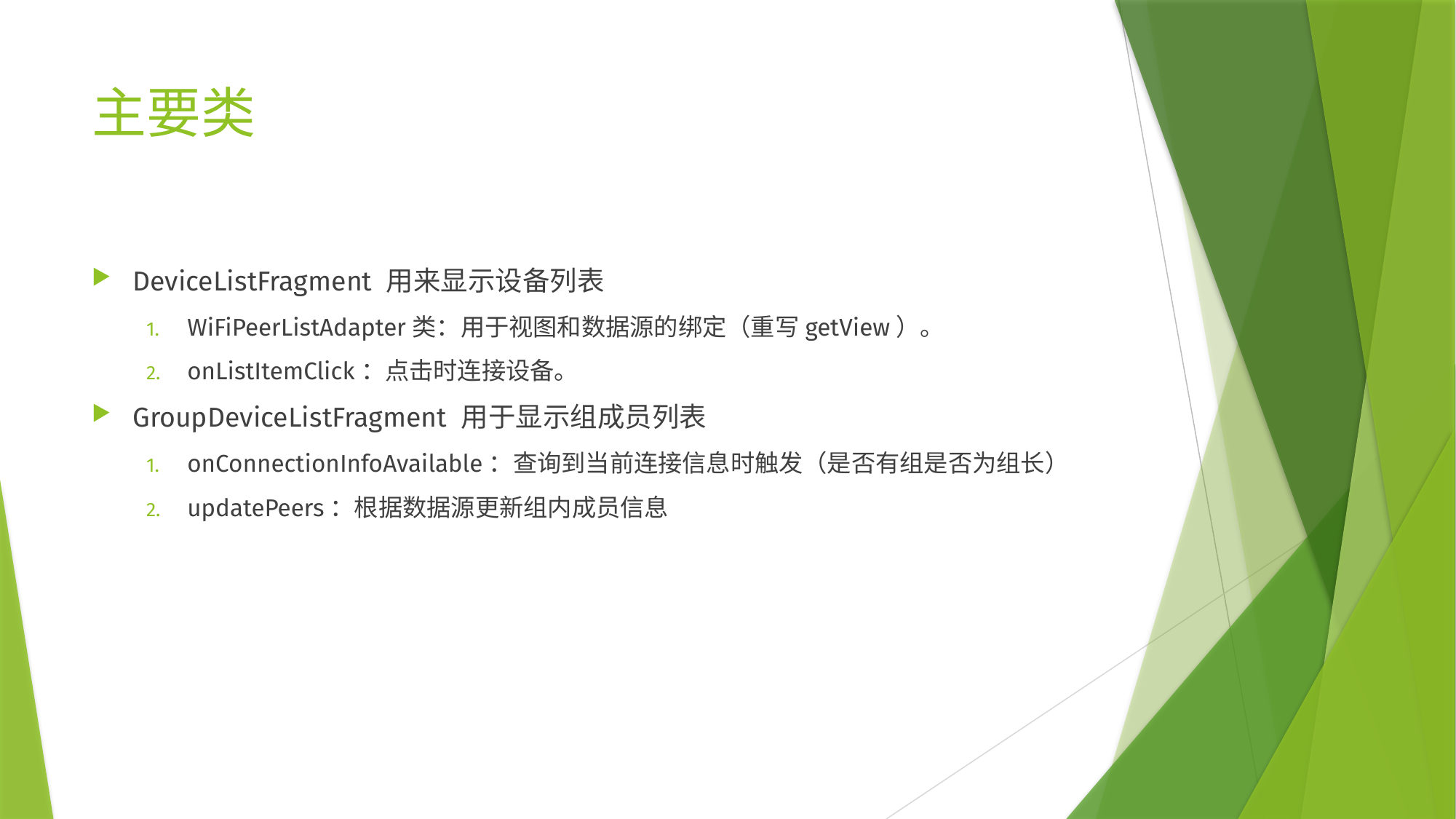

# 主要类
DeviceListFragment 用来显示设备列表
WiFiPeerListAdapter类：用于视图和数据源的绑定（重写getView）。
onListItemClick：点击时连接设备。
GroupDeviceListFragment 用于显示组成员列表
onConnectionInfoAvailable：查询到当前连接信息时触发（是否有组是否为组长）
updatePeers：根据数据源更新组内成员信息